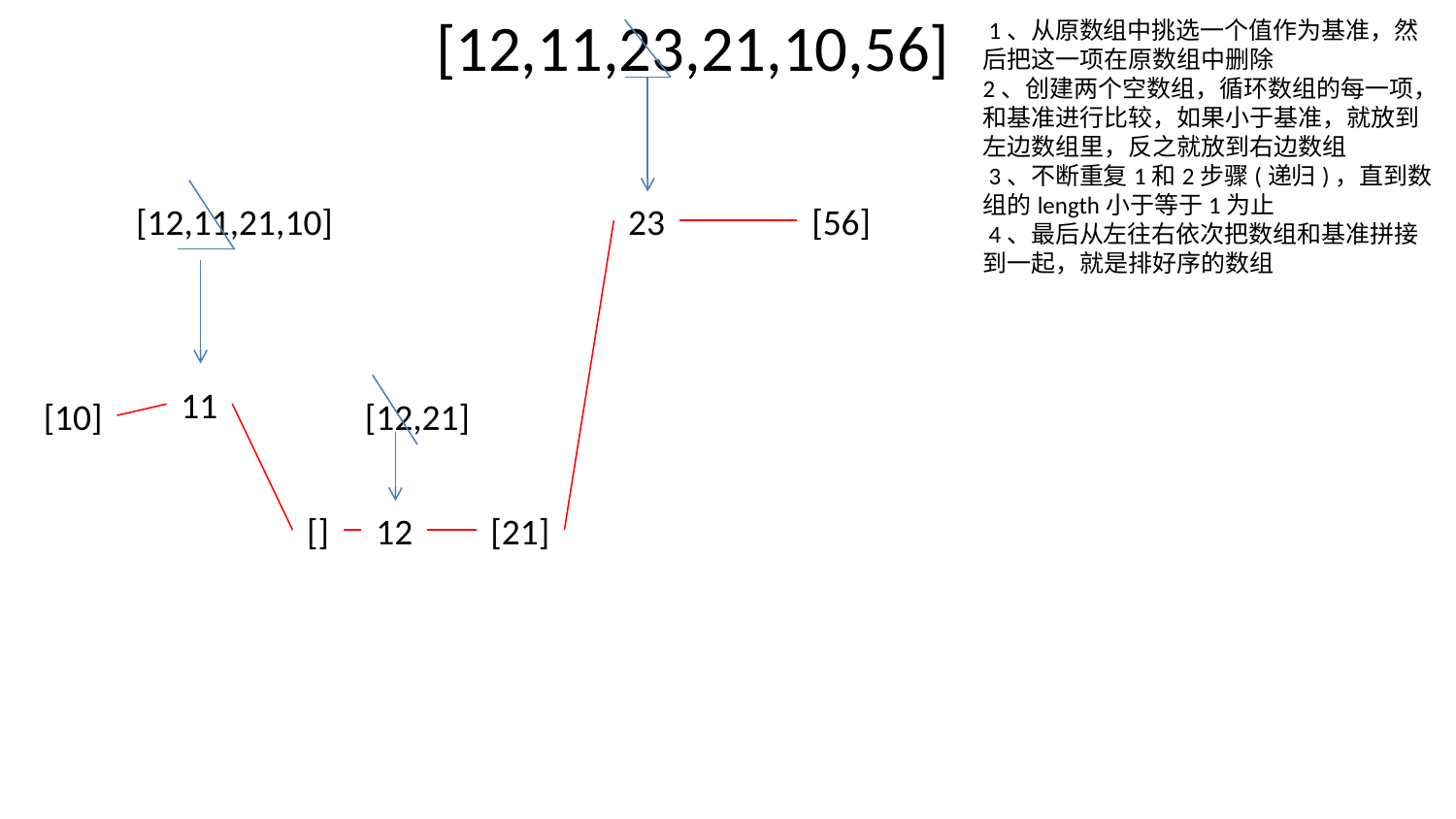

[12,11,23,21,10,56]
 1、从原数组中挑选一个值作为基准，然后把这一项在原数组中删除
2、创建两个空数组，循环数组的每一项，和基准进行比较，如果小于基准，就放到左边数组里，反之就放到右边数组
 3、不断重复1和2步骤(递归)，直到数组的length小于等于1为止
 4、最后从左往右依次把数组和基准拼接到一起，就是排好序的数组

[12,11,21,10]
23
[56]
11
[10]
[12,21]
[]
12
[21]